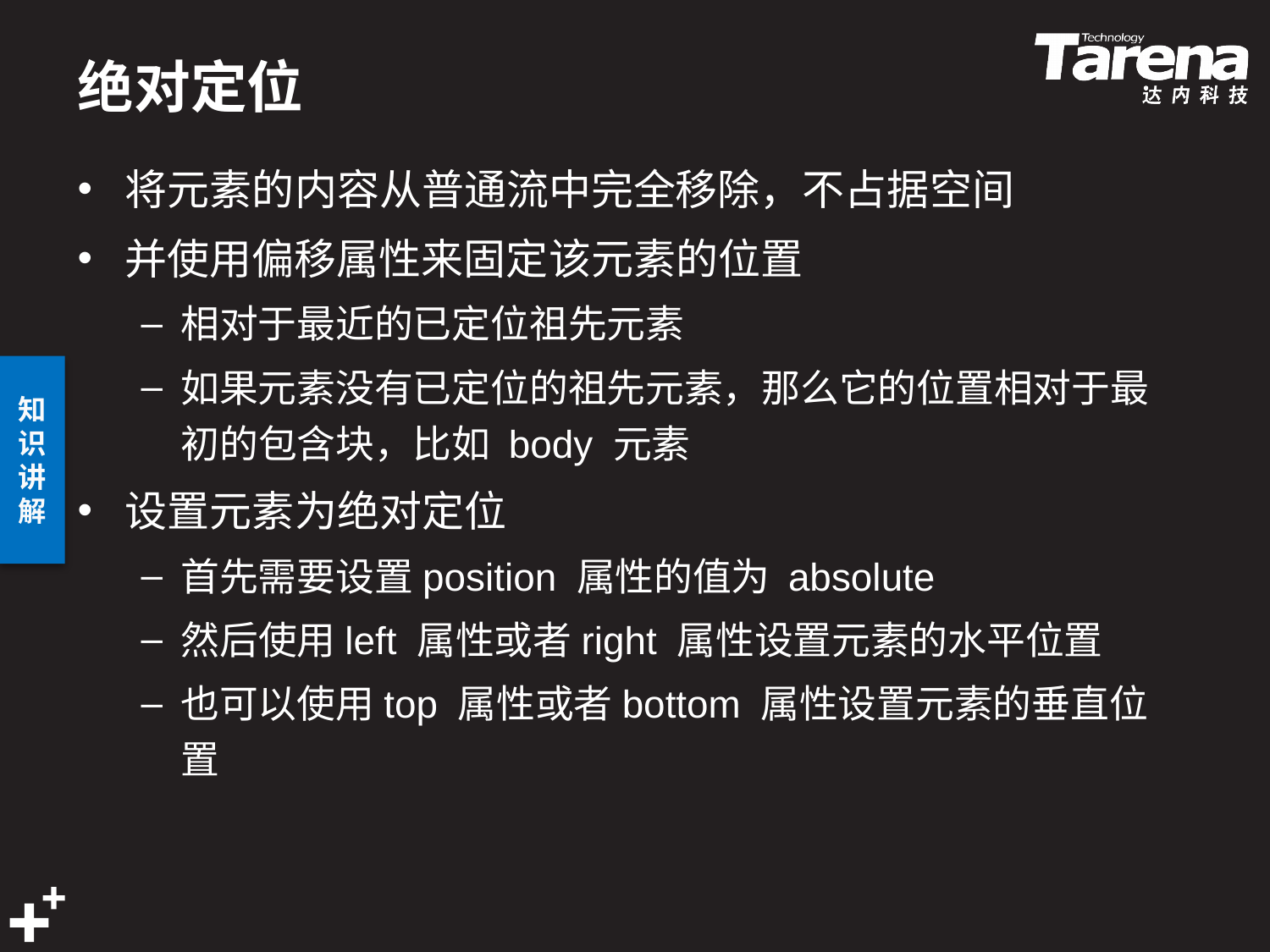

# 绝对定位
将元素的内容从普通流中完全移除，不占据空间
并使用偏移属性来固定该元素的位置
相对于最近的已定位祖先元素
如果元素没有已定位的祖先元素，那么它的位置相对于最初的包含块，比如 body 元素
设置元素为绝对定位
首先需要设置position 属性的值为 absolute
然后使用left 属性或者right 属性设置元素的水平位置
也可以使用top 属性或者bottom 属性设置元素的垂直位置